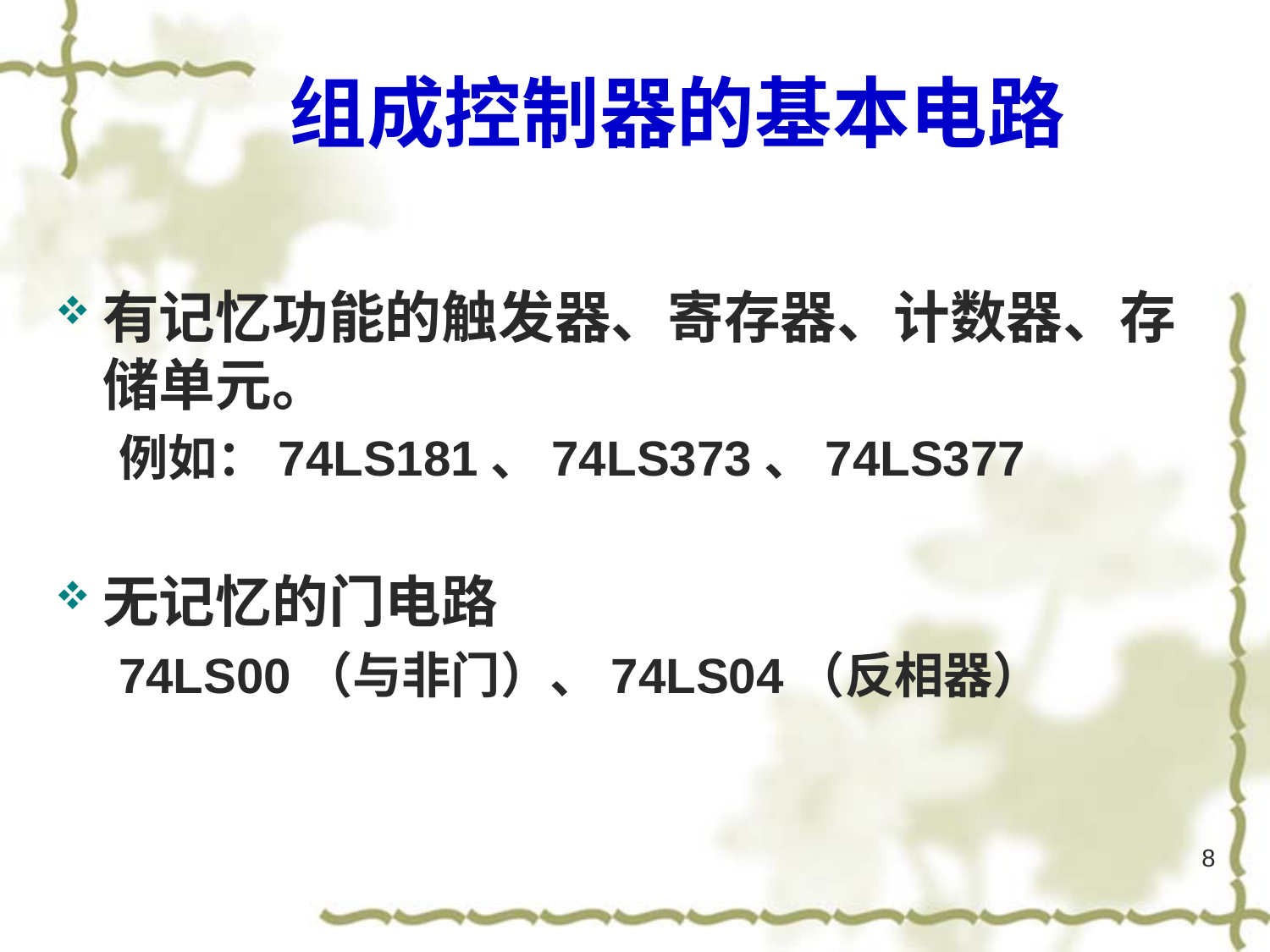

# 组成控制器的基本电路
有记忆功能的触发器、寄存器、计数器、存储单元。
例如：74LS181、74LS373、74LS377

无记忆的门电路
74LS00（与非门）、74LS04（反相器）
8